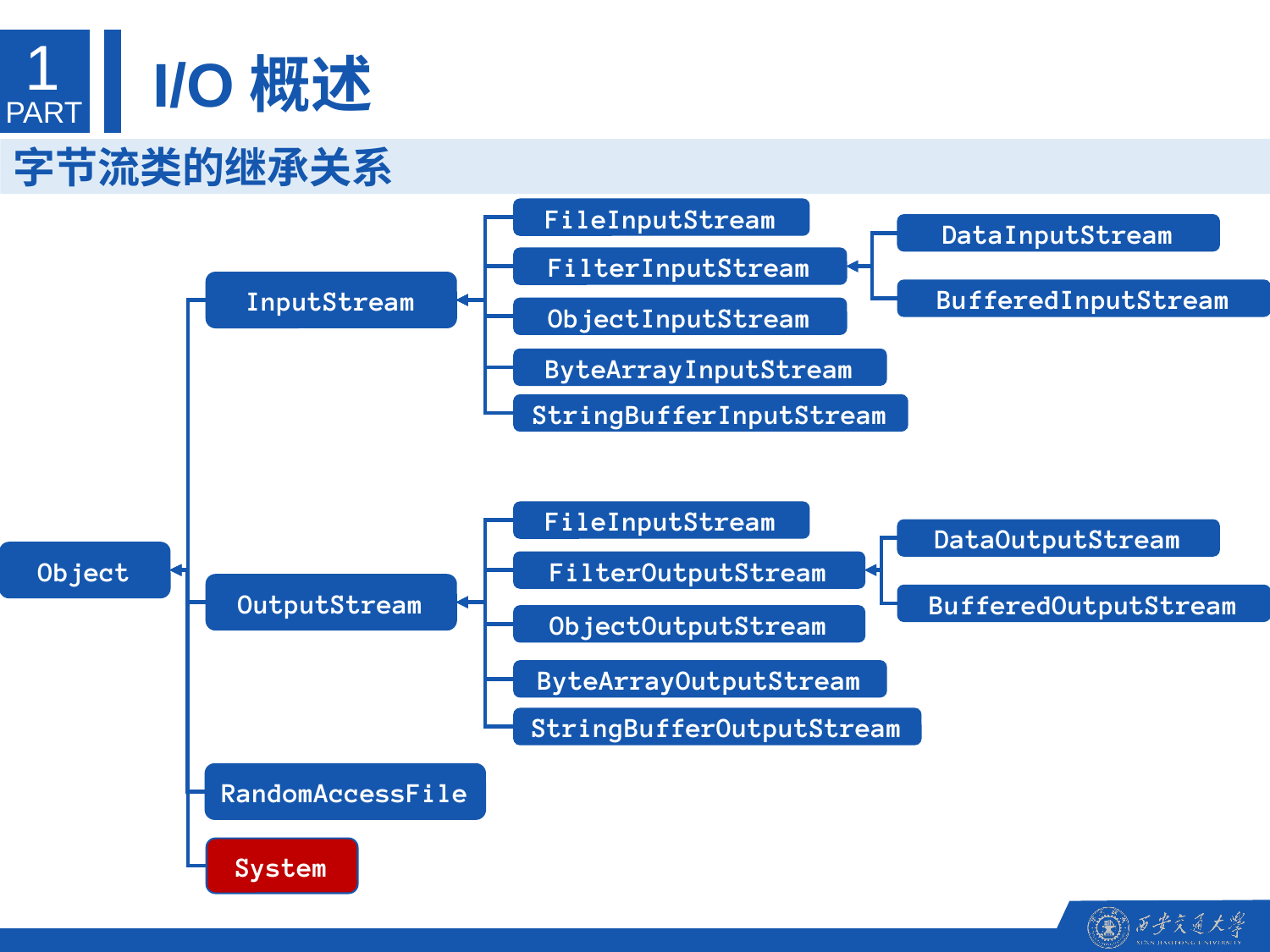

1
I/O概述
PART
字节流类的继承关系
FileInputStream
DataInputStream
FilterInputStream
InputStream
BufferedInputStream
ObjectInputStream
ByteArrayInputStream
StringBufferInputStream
FileInputStream
DataOutputStream
Object
FilterOutputStream
OutputStream
BufferedOutputStream
ObjectOutputStream
ByteArrayOutputStream
StringBufferOutputStream
RandomAccessFile
System